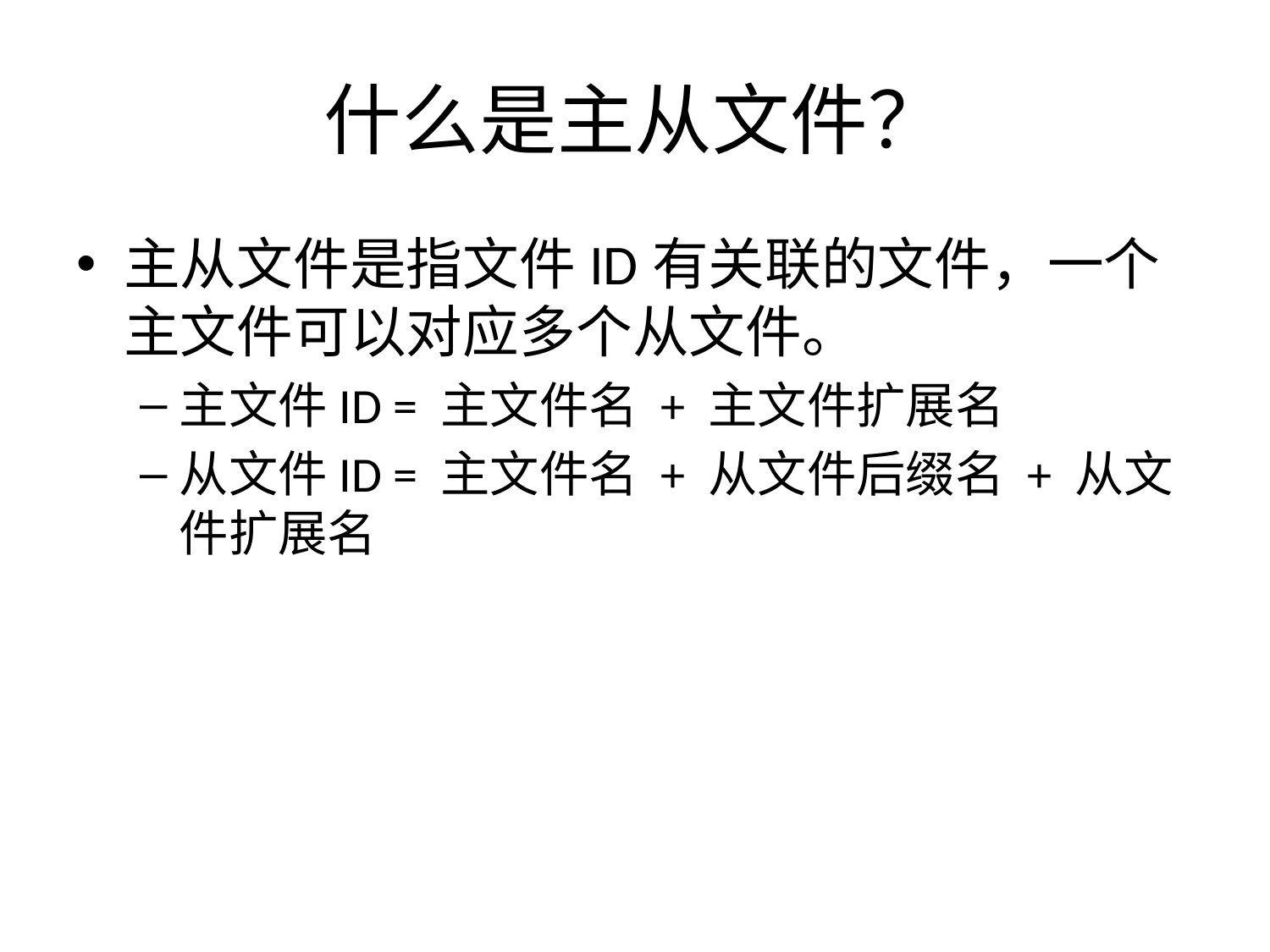

# 什么是主从文件？
主从文件是指文件ID有关联的文件，一个主文件可以对应多个从文件。
主文件ID = 主文件名 + 主文件扩展名
从文件ID = 主文件名 + 从文件后缀名 + 从文件扩展名